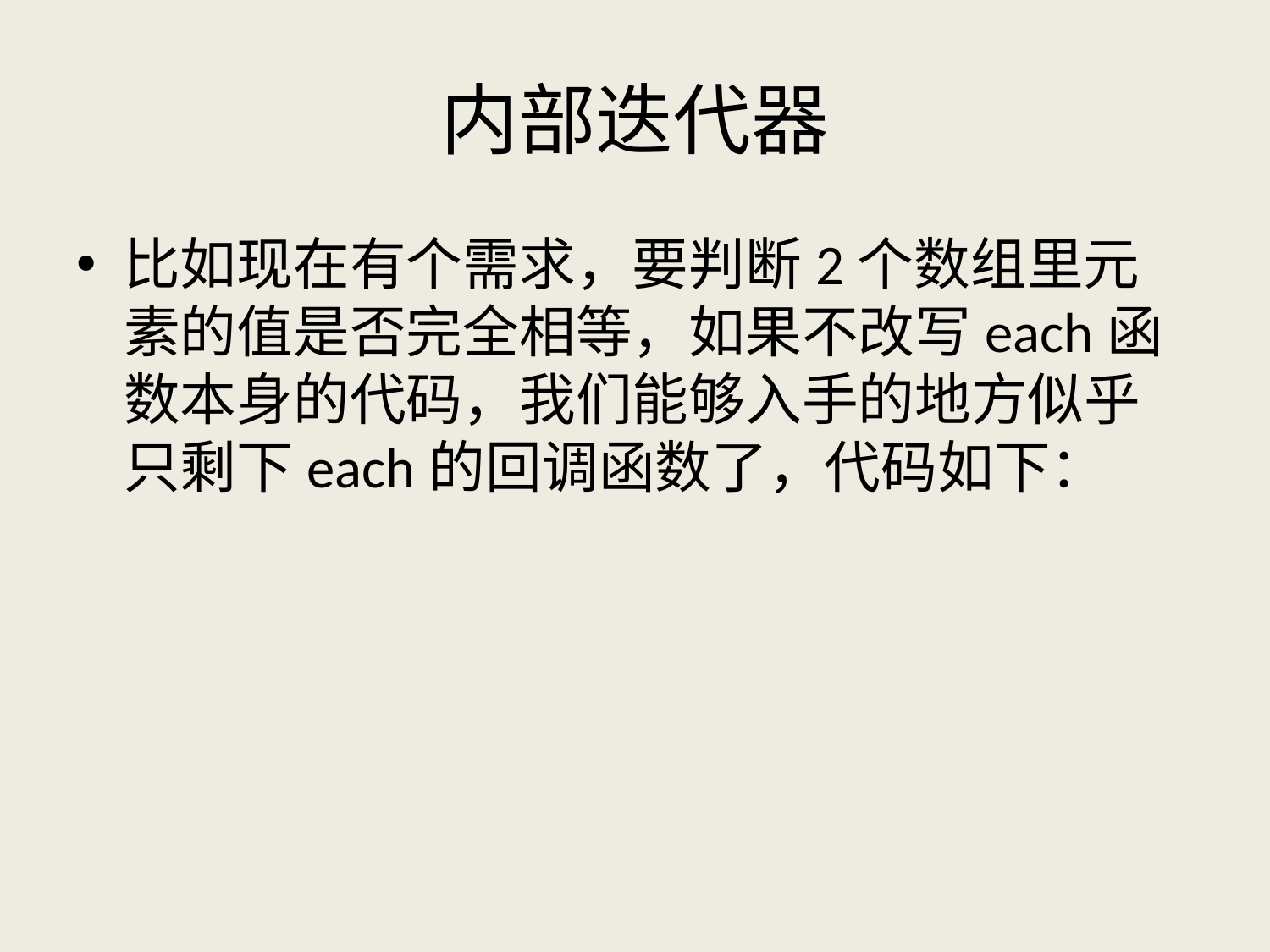

# 内部迭代器
比如现在有个需求，要判断2个数组里元素的值是否完全相等，如果不改写each函数本身的代码，我们能够入手的地方似乎只剩下each的回调函数了，代码如下：